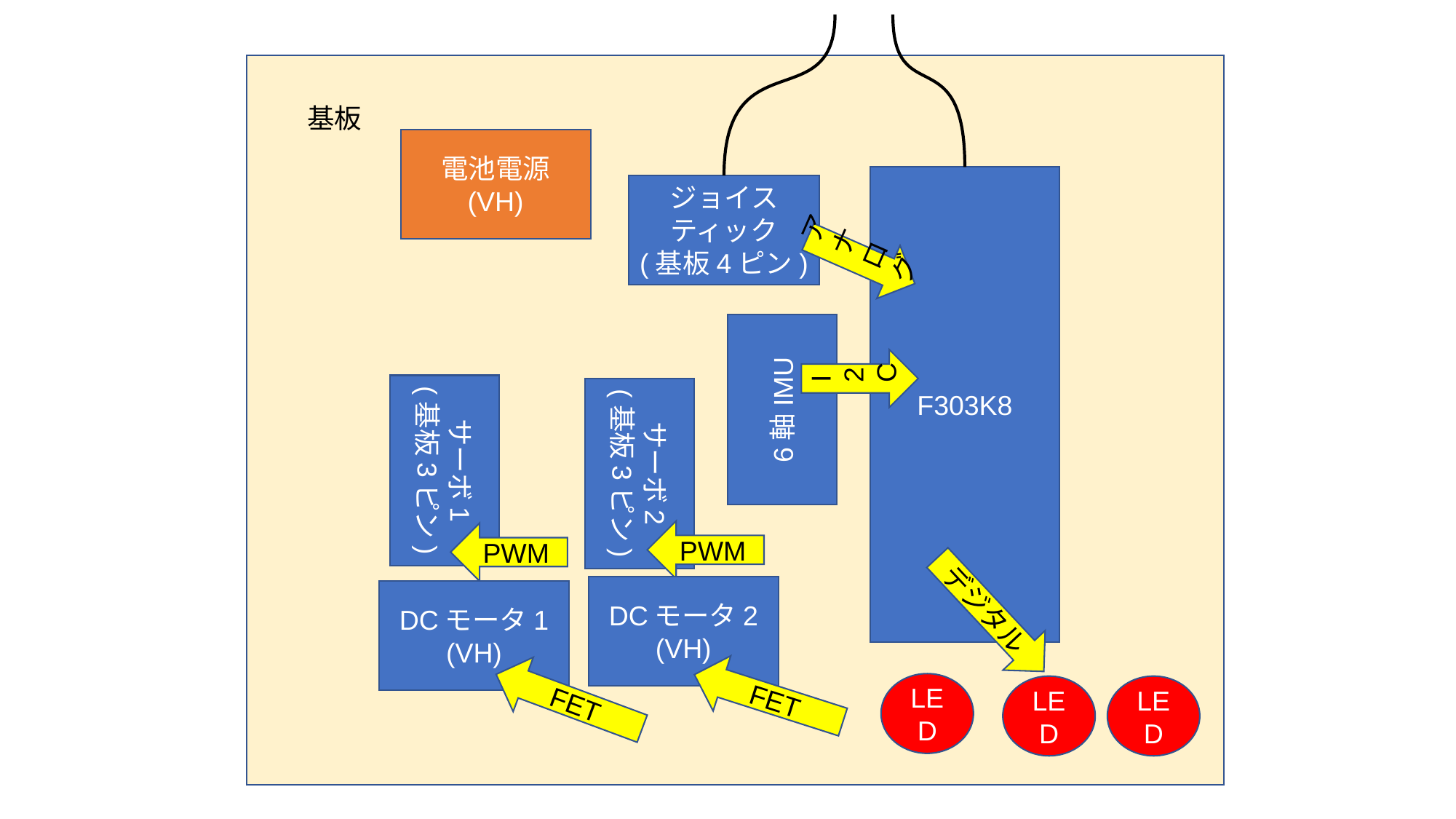

基板
電池電源
(VH)
F303K8
ジョイスティック
(基板4ピン)
アナログ
I2C
6軸IMU
サーボ1
(基板3ピン)
サーボ2
(基板3ピン)
PWM
PWM
DCモータ2
(VH)
DCモータ1
(VH)
デジタル
FET
FET
LED
LED
LED